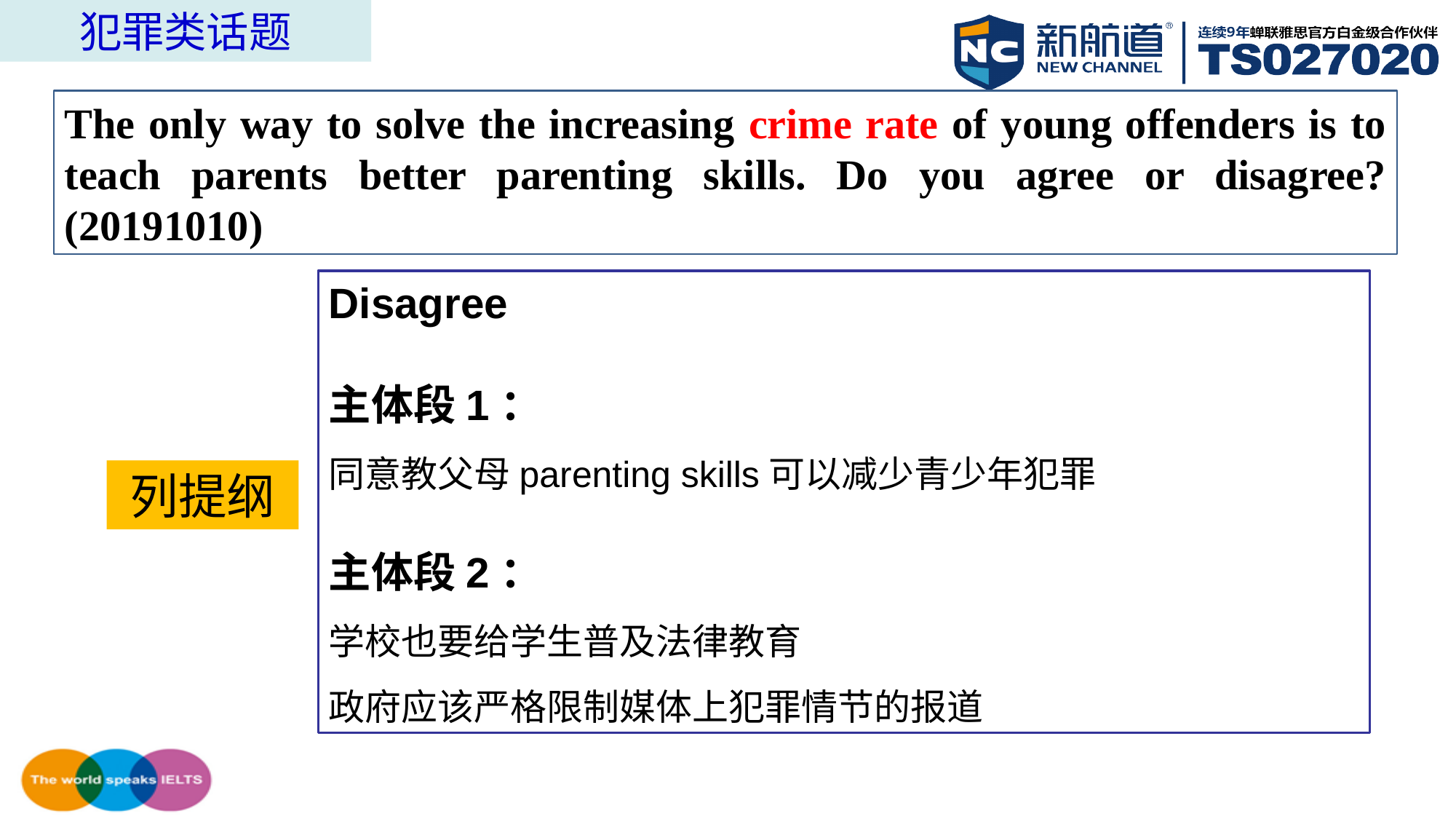

犯罪类话题
The only way to solve the increasing crime rate of young offenders is to teach parents better parenting skills. Do you agree or disagree? (20191010)
Disagree

主体段1：
同意教父母parenting skills可以减少青少年犯罪

主体段2：
学校也要给学生普及法律教育
政府应该严格限制媒体上犯罪情节的报道
列提纲